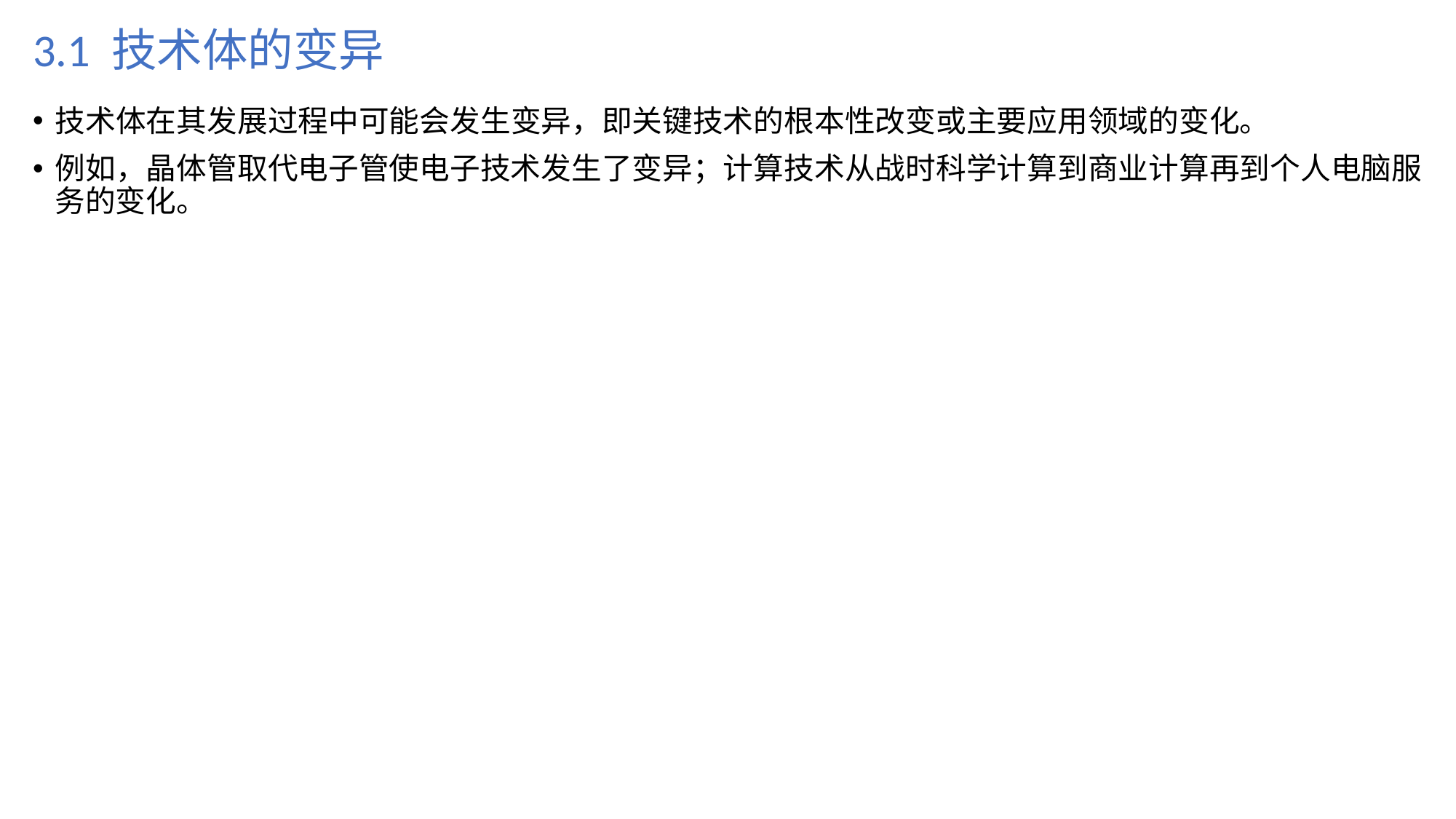

# 3.1 技术体的变异
技术体在其发展过程中可能会发生变异，即关键技术的根本性改变或主要应用领域的变化。
例如，晶体管取代电子管使电子技术发生了变异；计算技术从战时科学计算到商业计算再到个人电脑服务的变化。